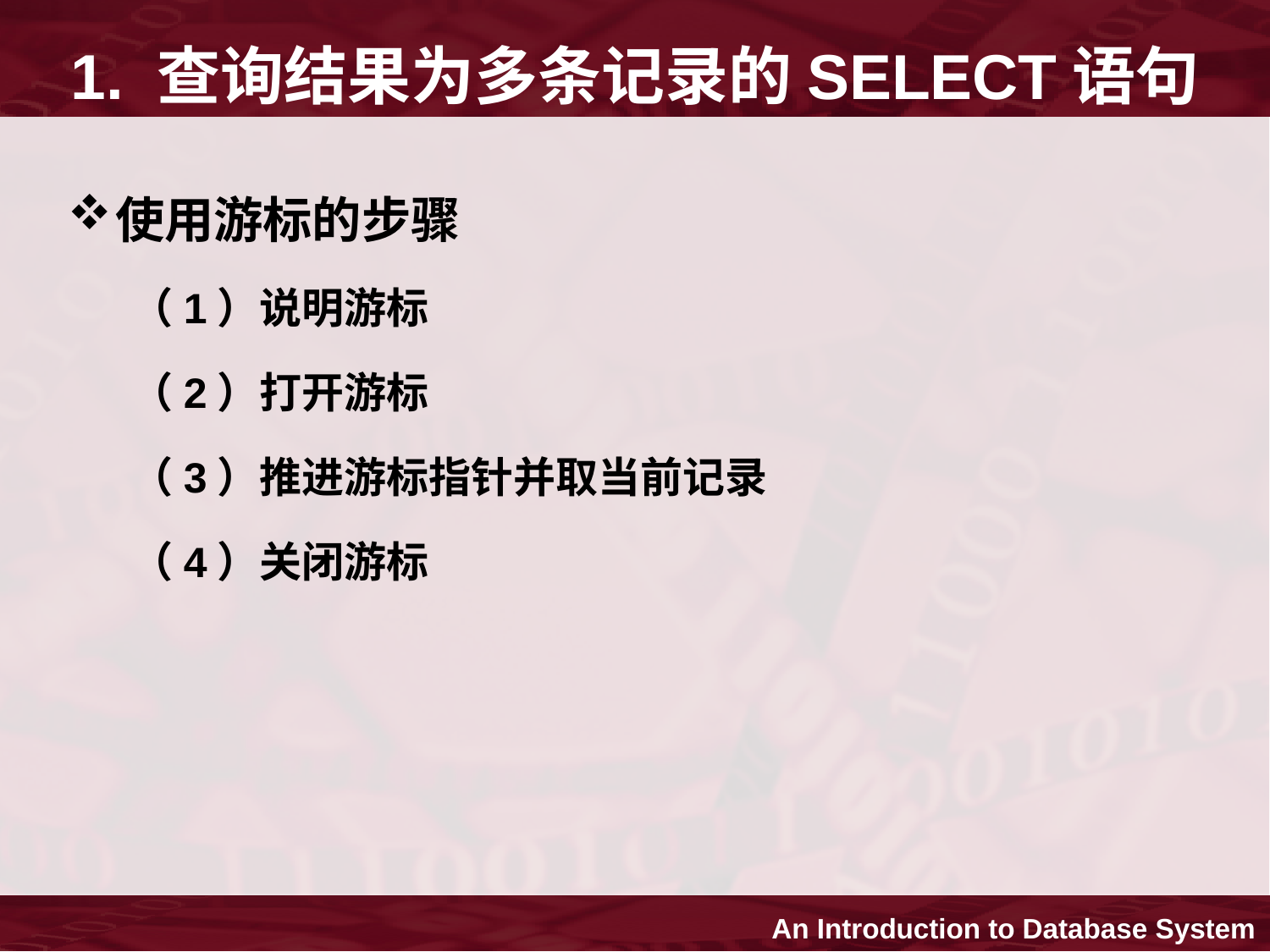

# 1. 查询结果为多条记录的SELECT语句
使用游标的步骤
（1）说明游标
（2）打开游标
（3）推进游标指针并取当前记录
（4）关闭游标